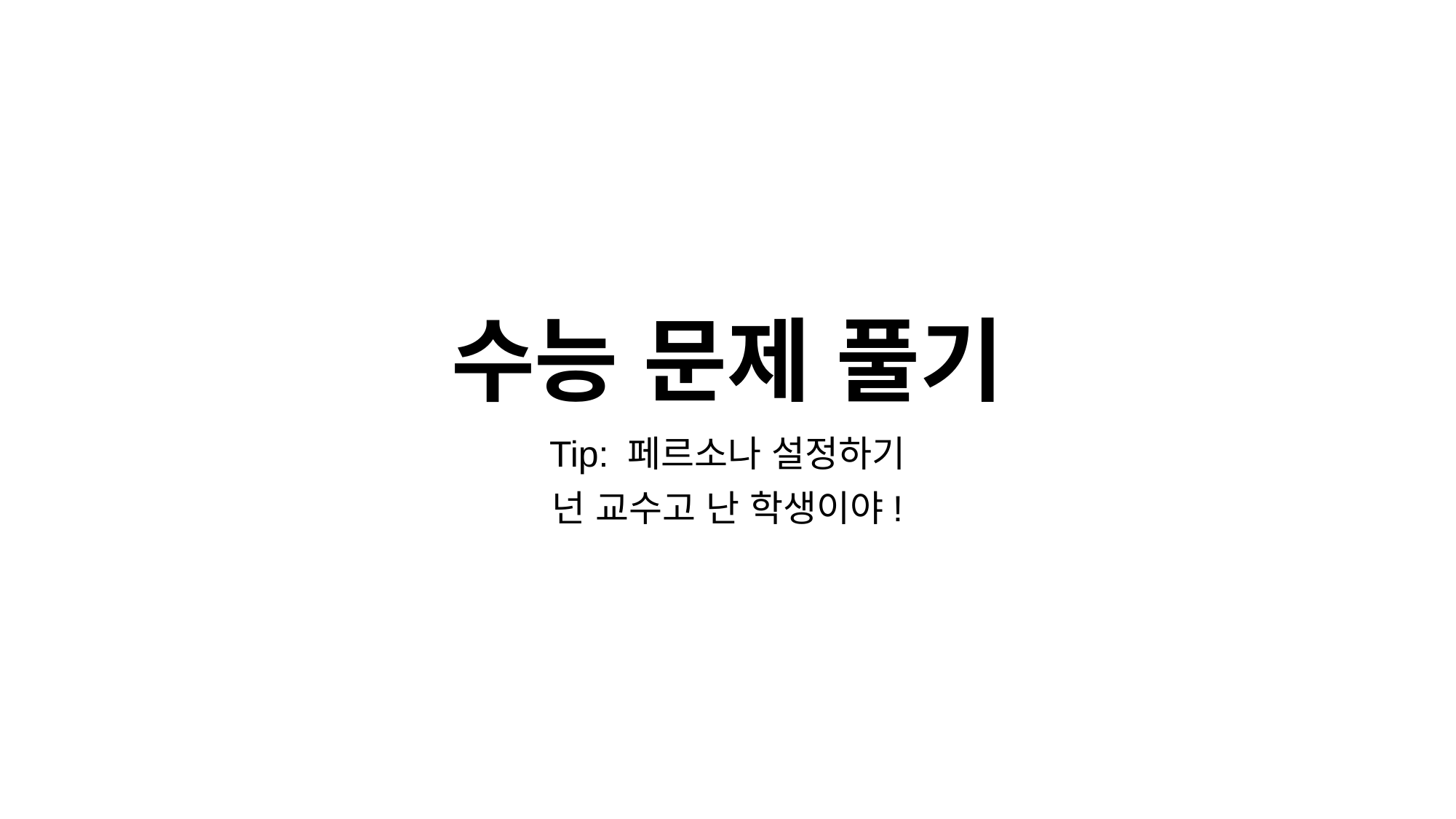

# 수능 문제 풀기
Tip: 페르소나 설정하기
넌 교수고 난 학생이야!